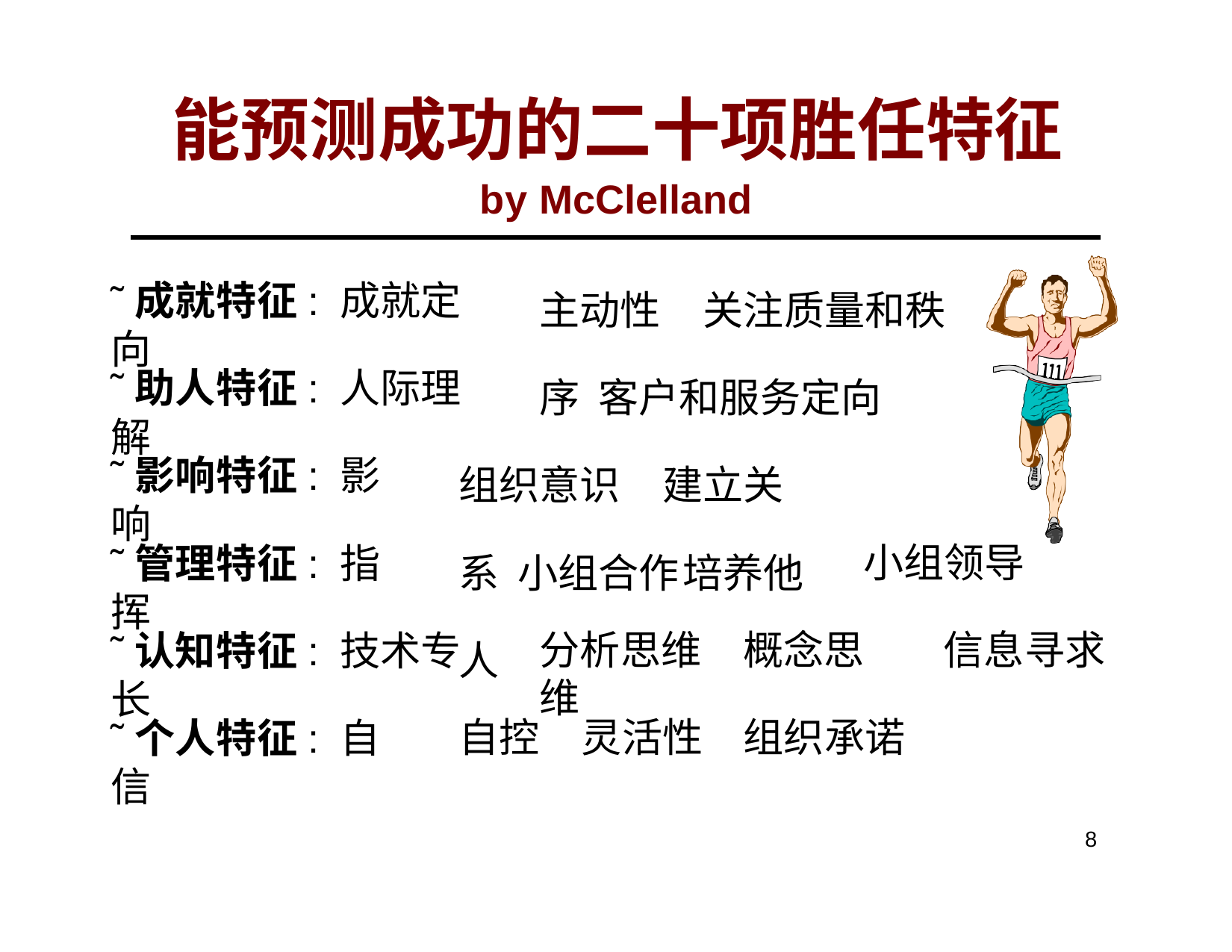

# 能预测成功的二十项胜任特征
by McClelland

主动性	关注质量和秩序  客户和服务定向

˜成就特征: 成就定向
˜助人特征: 人际理解
组织意识	建立关系  小组合作	培养他人
˜影响特征: 影响
˜管理特征: 指挥
小组领导
˜认知特征: 技术专长
分析思维	概念思维
信息寻求
˜个人特征: 自信
自控	灵活性	组织承诺
8